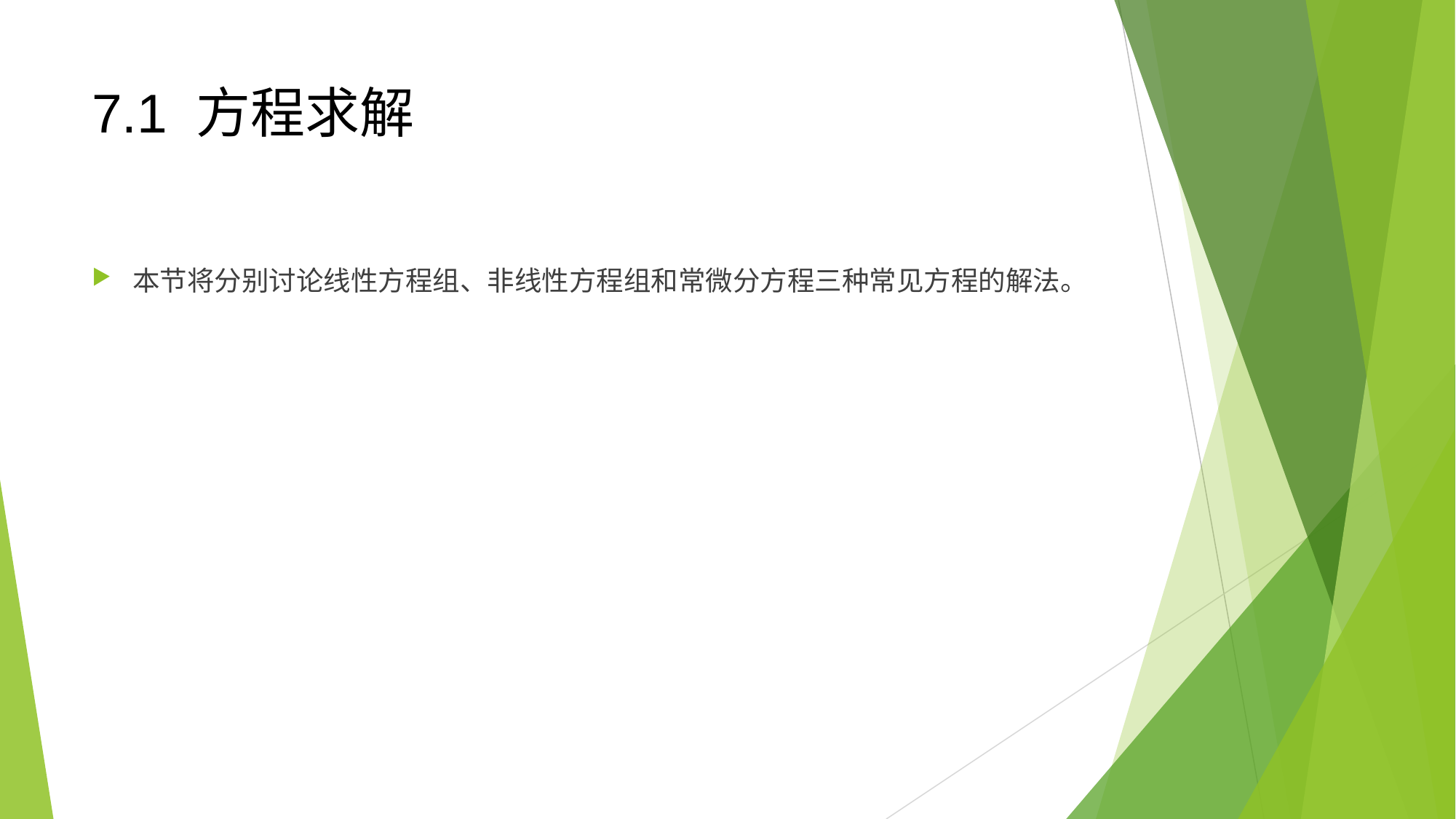

7.1 方程求解
本节将分别讨论线性方程组、非线性方程组和常微分方程三种常见方程的解法。